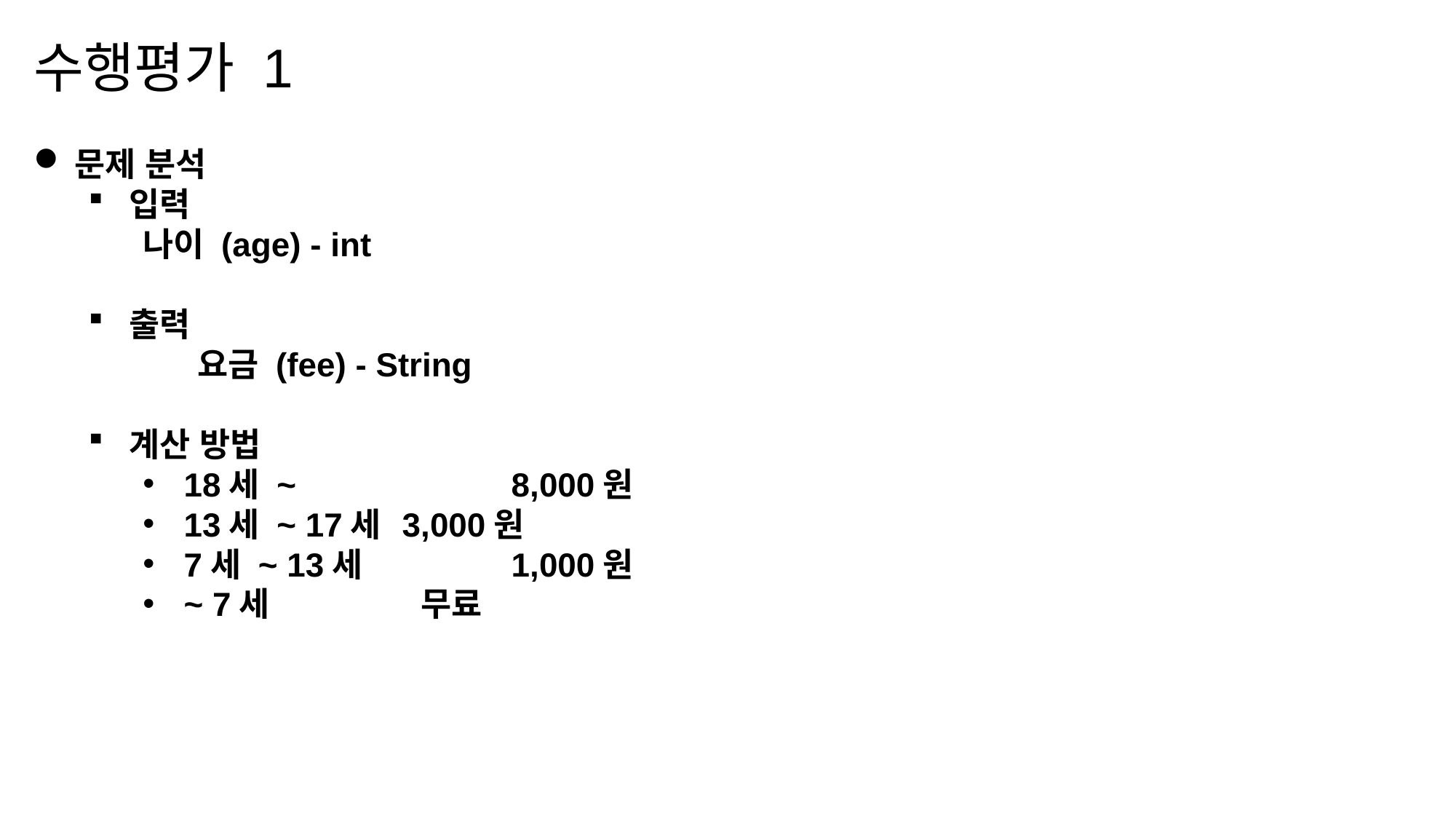

수행평가 1
문제 분석
입력
나이 (age) - int

출력
	요금 (fee) - String

계산 방법
18세 ~ 		8,000원
13세 ~ 17세 	3,000원
7세 ~ 13세		1,000원
~ 7세 		  무료